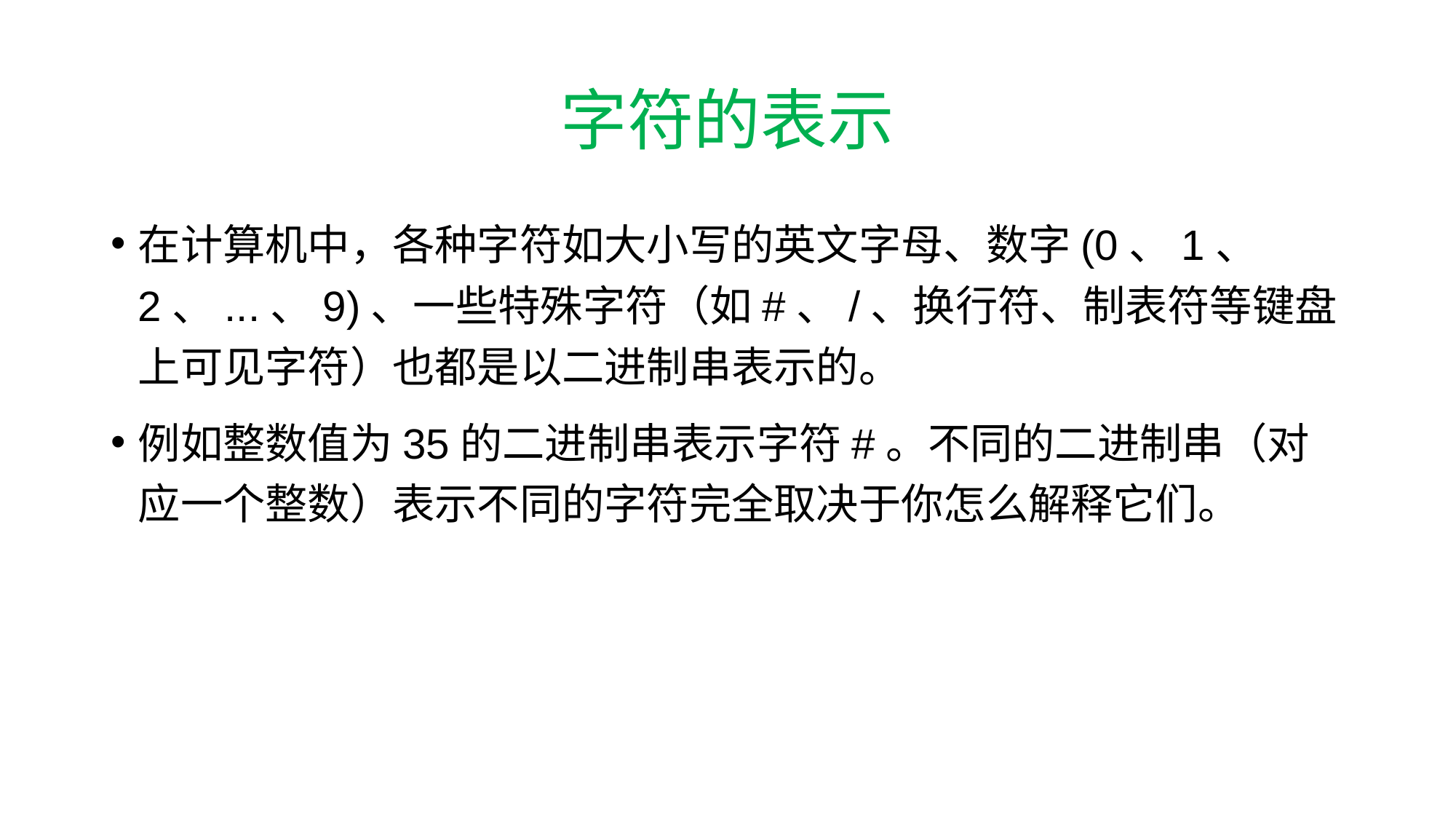

# 字符的表示
在计算机中，各种字符如大小写的英文字母、数字(0、1、2、...、9)、一些特殊字符（如#、/、换行符、制表符等键盘上可见字符）也都是以二进制串表示的。
例如整数值为35的二进制串表示字符#。不同的二进制串（对应一个整数）表示不同的字符完全取决于你怎么解释它们。